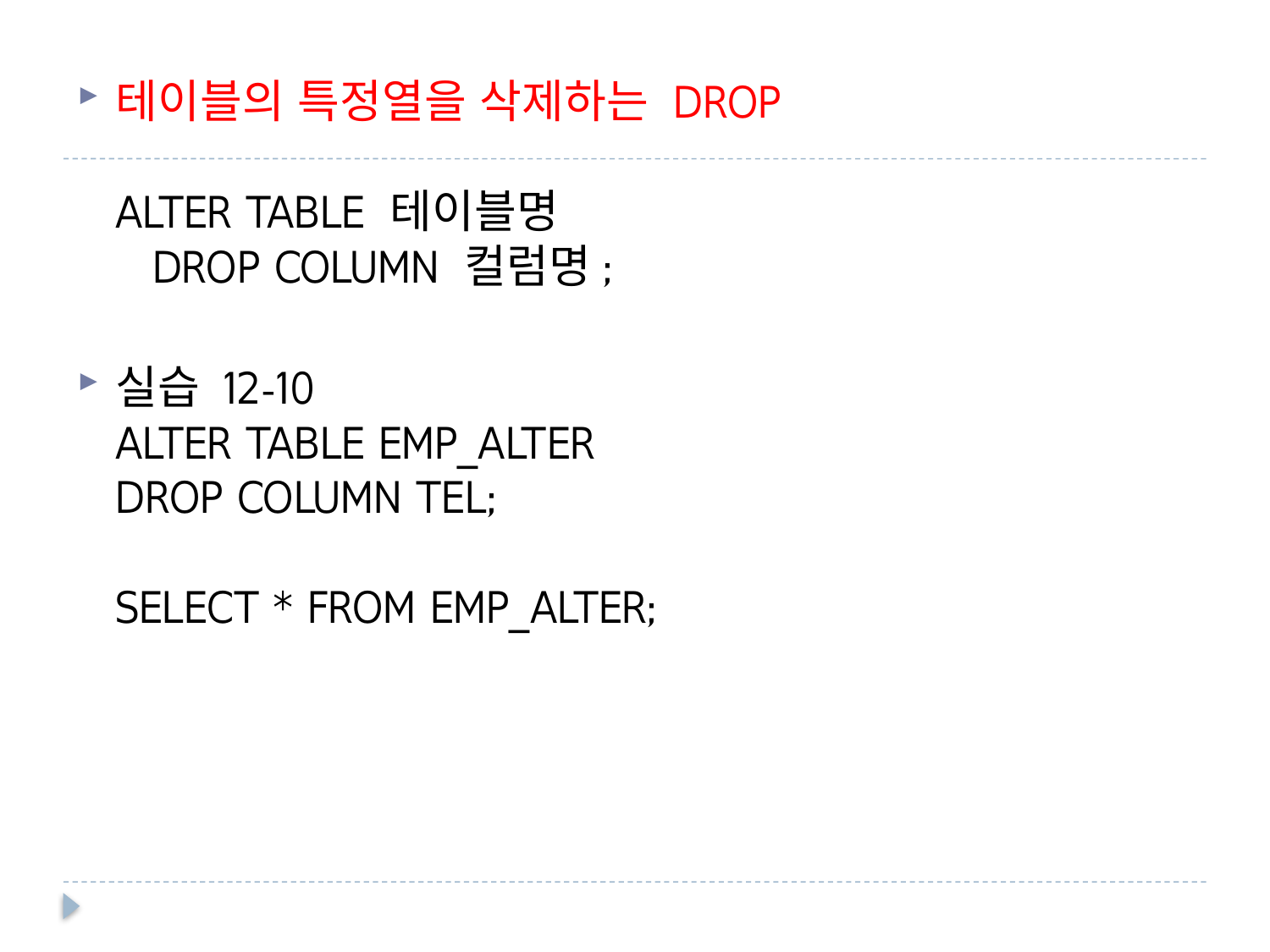

테이블의 특정열을 삭제하는 DROP
ALTER TABLE 테이블명
  DROP COLUMN 컬럼명;
실습 12-10
ALTER TABLE EMP_ALTER
DROP COLUMN TEL;
SELECT * FROM EMP_ALTER;